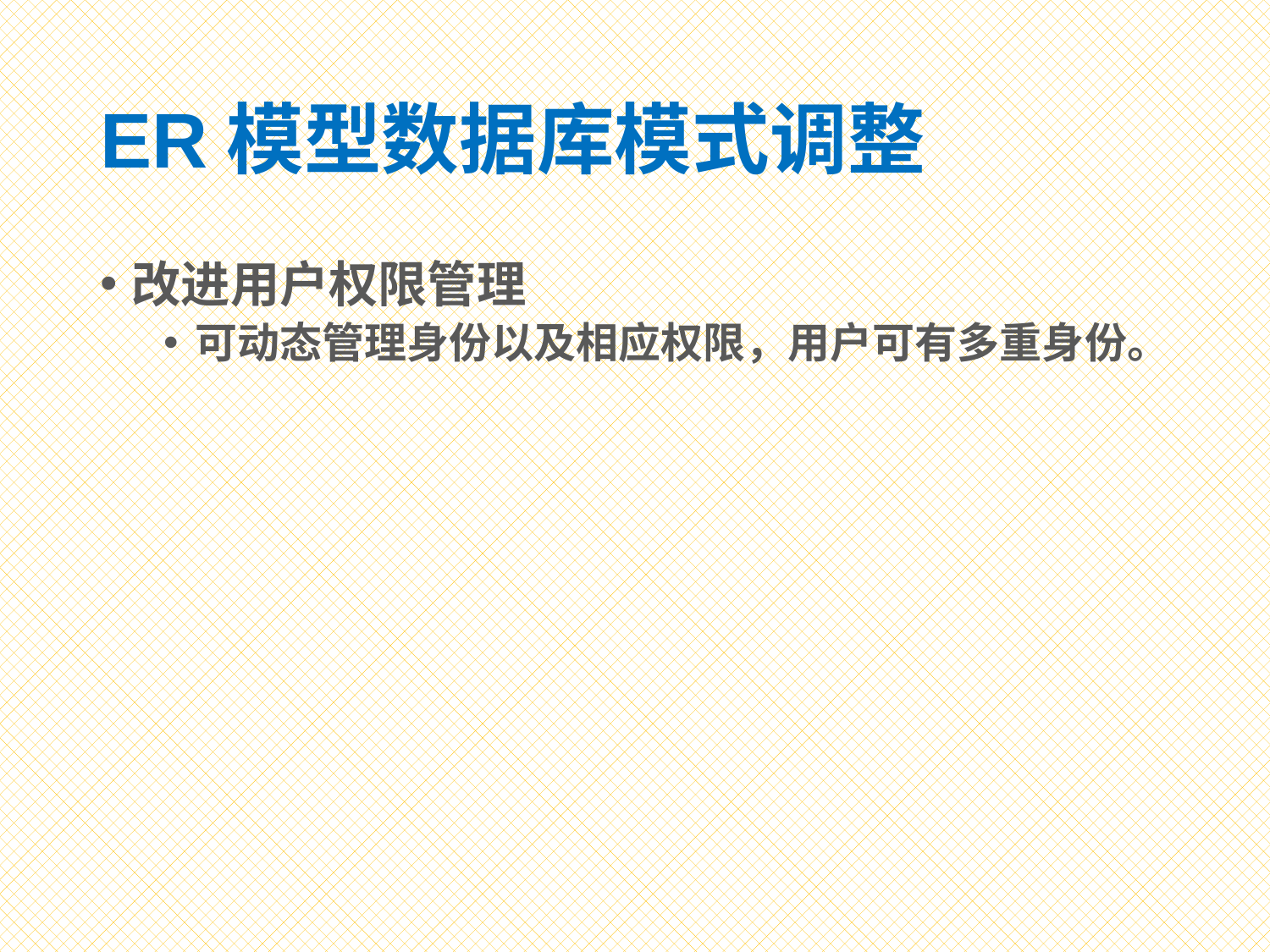

# ER模型数据库模式调整
改进用户权限管理
可动态管理身份以及相应权限，用户可有多重身份。